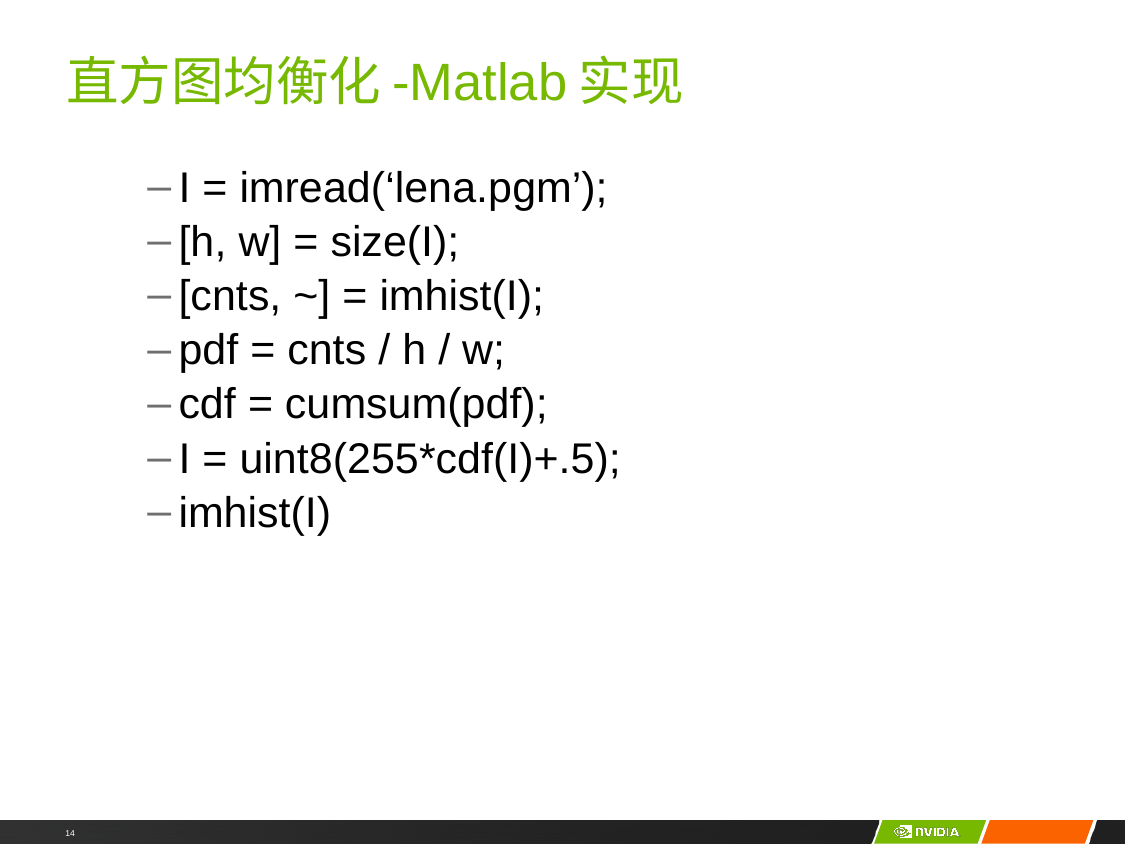

# 直方图均衡化-Matlab实现

I = imread(‘lena.pgm’);
[h, w] = size(I);
[cnts, ~] = imhist(I);
pdf = cnts / h / w;
cdf = cumsum(pdf);
I = uint8(255*cdf(I)+.5);
imhist(I)

14